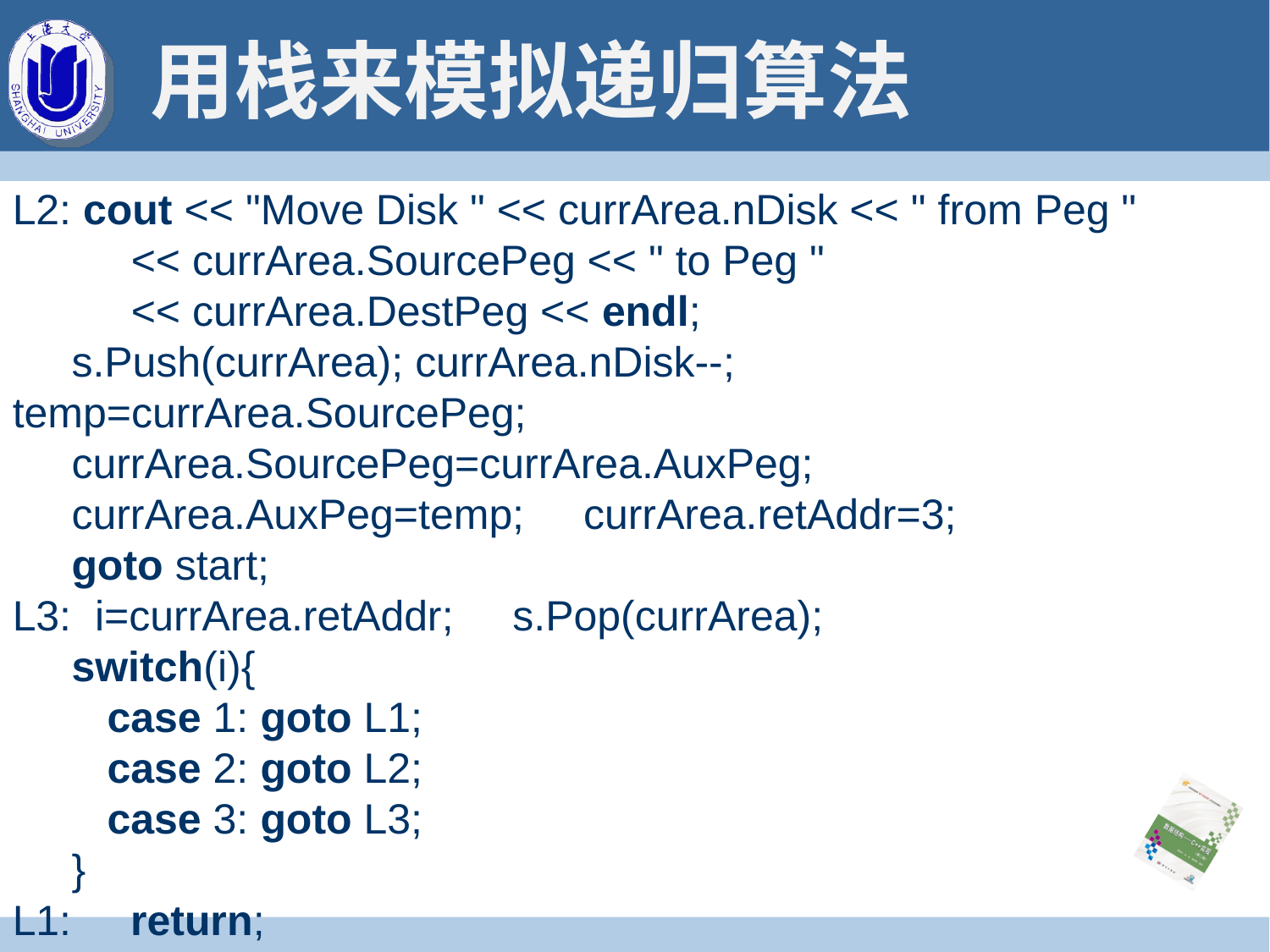

# 用栈来模拟递归算法
L2: cout << "Move Disk " << currArea.nDisk << " from Peg "
          << currArea.SourcePeg << " to Peg "
          << currArea.DestPeg << endl;
     s.Push(currArea); currArea.nDisk--; temp=currArea.SourcePeg;
     currArea.SourcePeg=currArea.AuxPeg;
     currArea.AuxPeg=temp;     currArea.retAddr=3;
     goto start;
L3:  i=currArea.retAddr;     s.Pop(currArea);
     switch(i){
        case 1: goto L1;
        case 2: goto L2;
        case 3: goto L3;
     }
L1:     return;
}